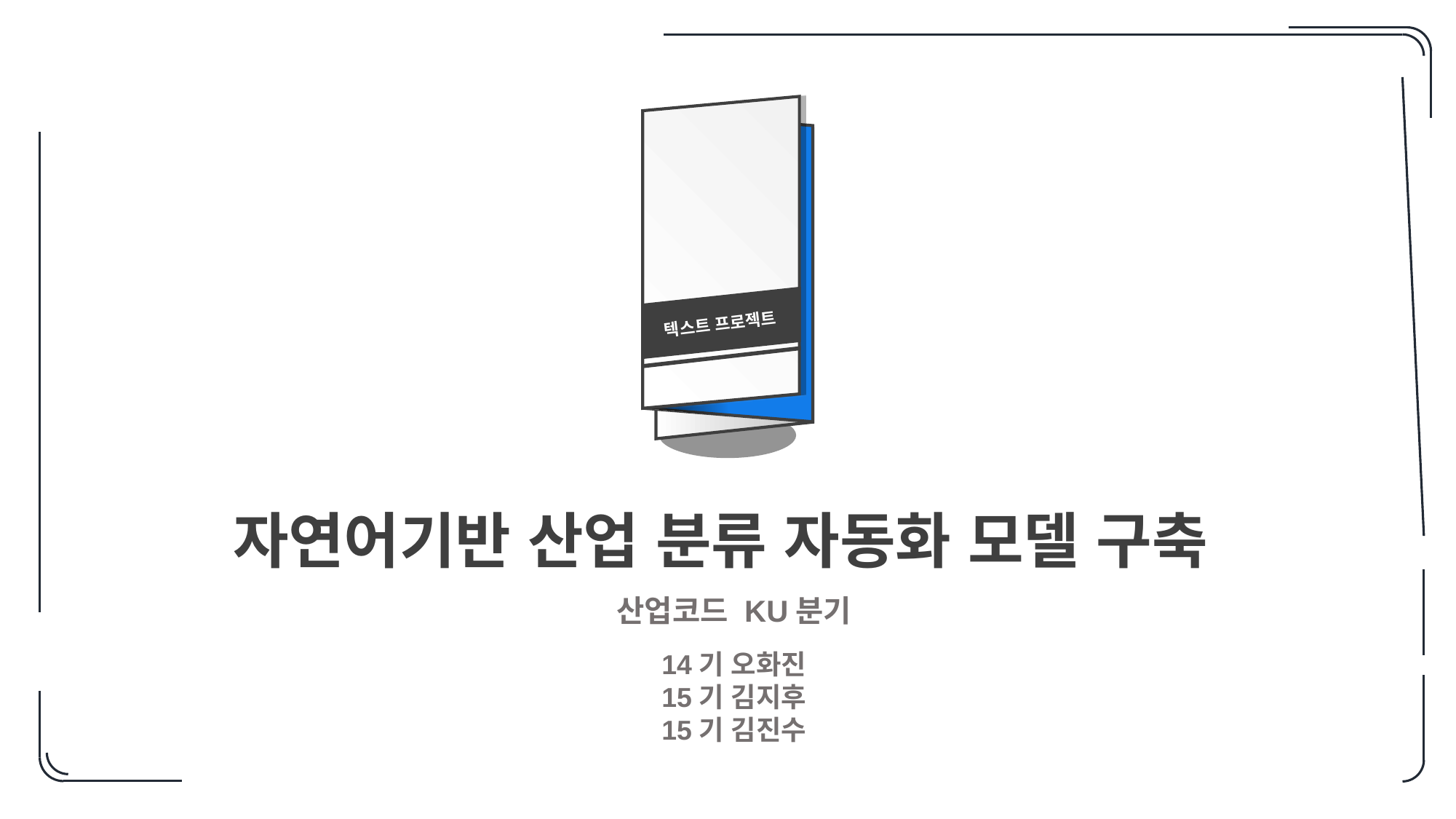

텍스트 프로젝트

자연어기반 산업 분류 자동화 모델 구축
산업코드 KU분기

14기 오화진
15기 김지후
15기 김진수